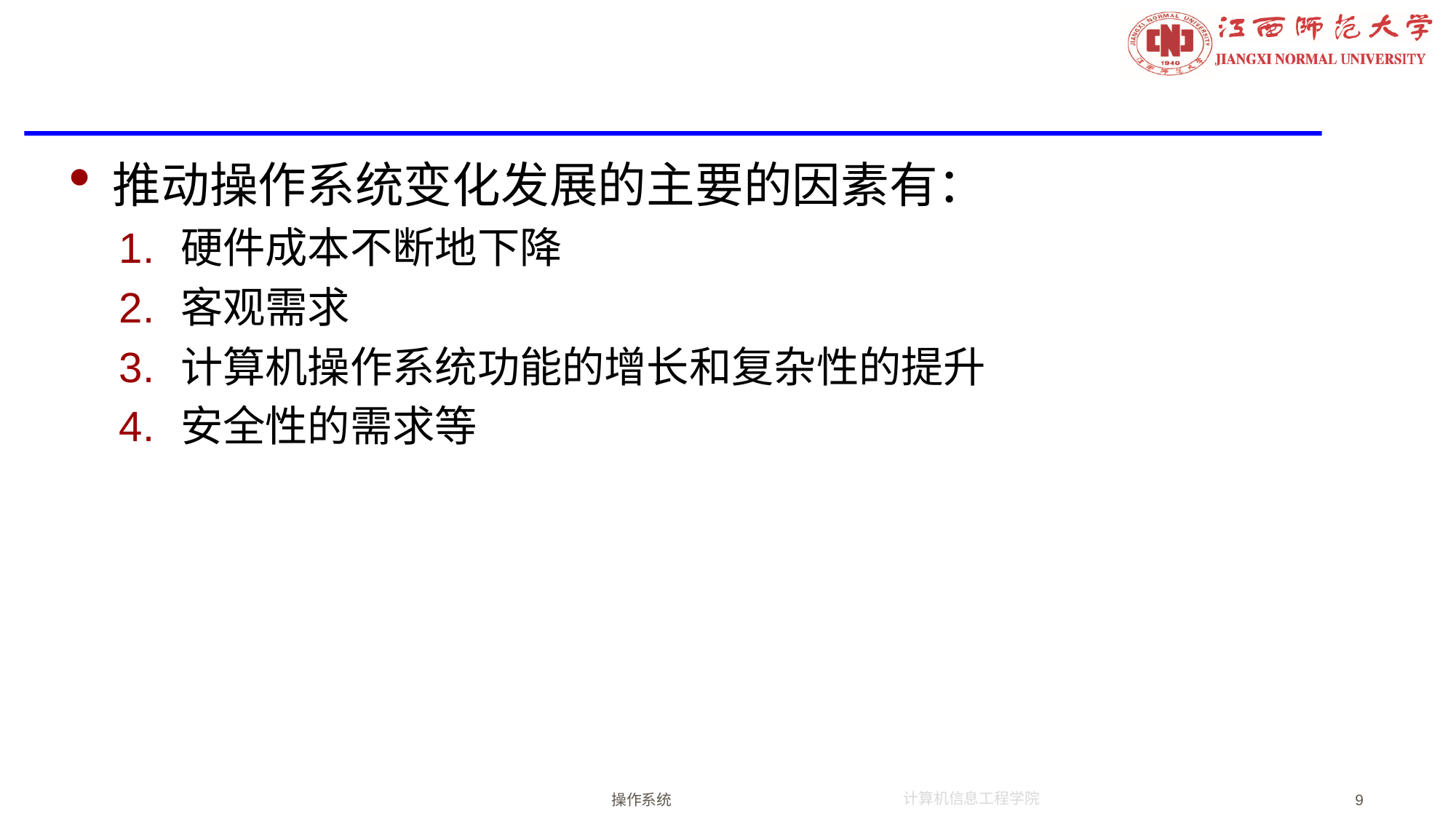

#
推动操作系统变化发展的主要的因素有：
硬件成本不断地下降
客观需求
计算机操作系统功能的增长和复杂性的提升
安全性的需求等

操作系统
9